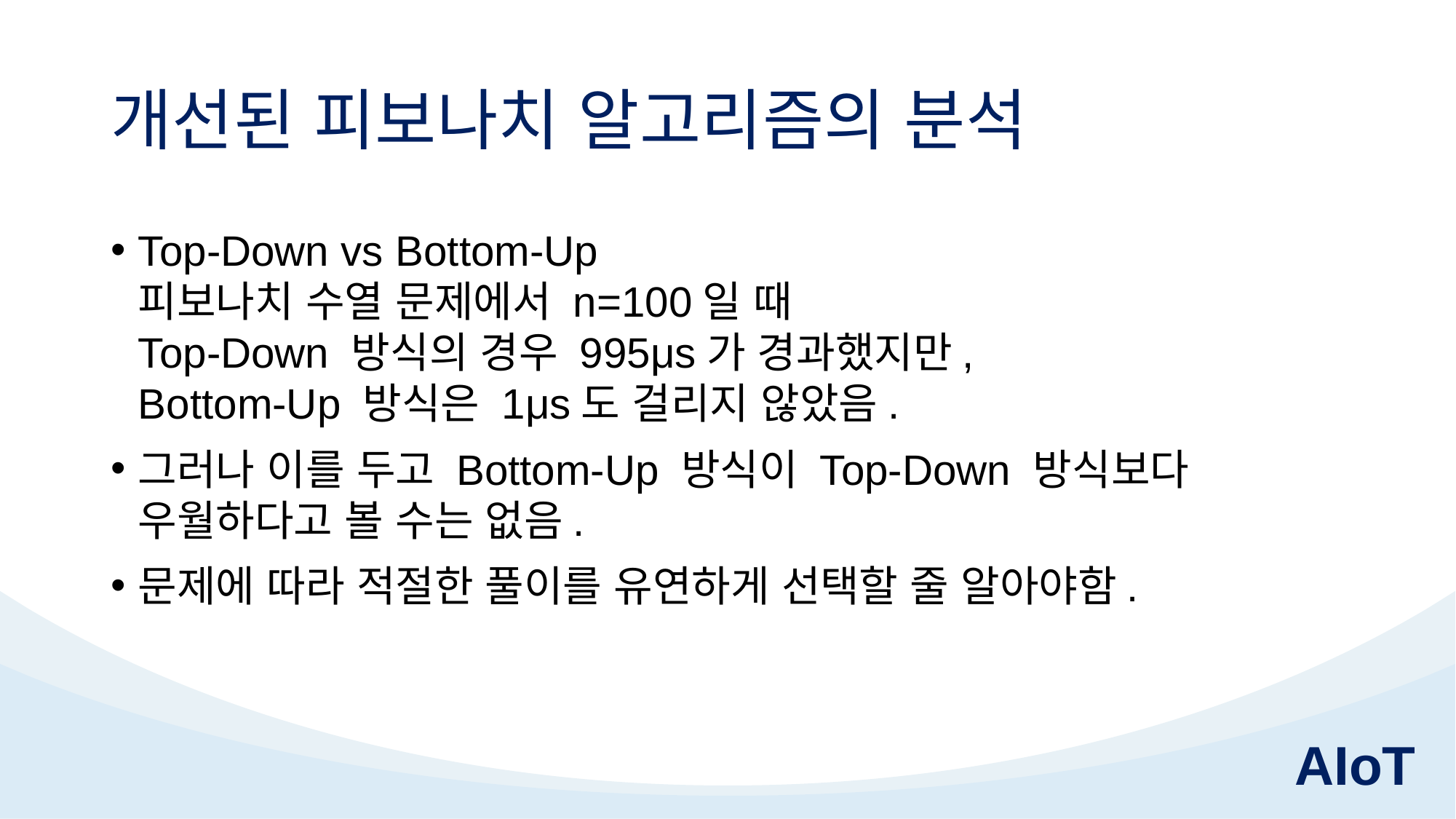

# 개선된 피보나치 알고리즘의 분석
Top-Down vs Bottom-Up
피보나치 수열 문제에서 n=100일 때
Top-Down 방식의 경우 995μs가 경과했지만,
Bottom-Up 방식은 1μs도 걸리지 않았음.
그러나 이를 두고 Bottom-Up 방식이 Top-Down 방식보다
우월하다고 볼 수는 없음.
문제에 따라 적절한 풀이를 유연하게 선택할 줄 알아야함.